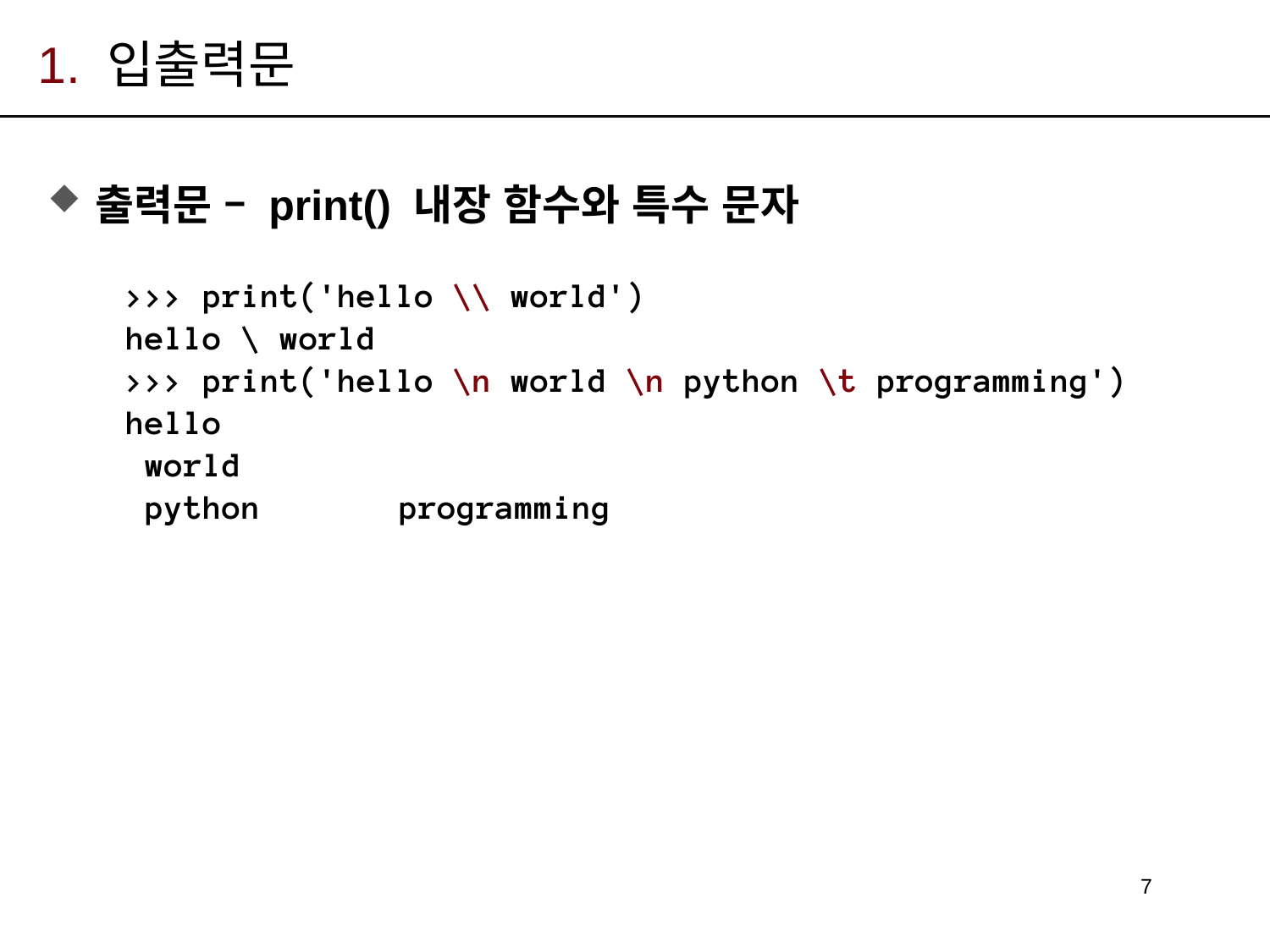

# 1. 입출력문
출력문 – print() 내장 함수와 특수 문자

>>> print('hello \\ world')
hello \ world
>>> print('hello \n world \n python \t programming')
hello
 world
 python 	 programming
7